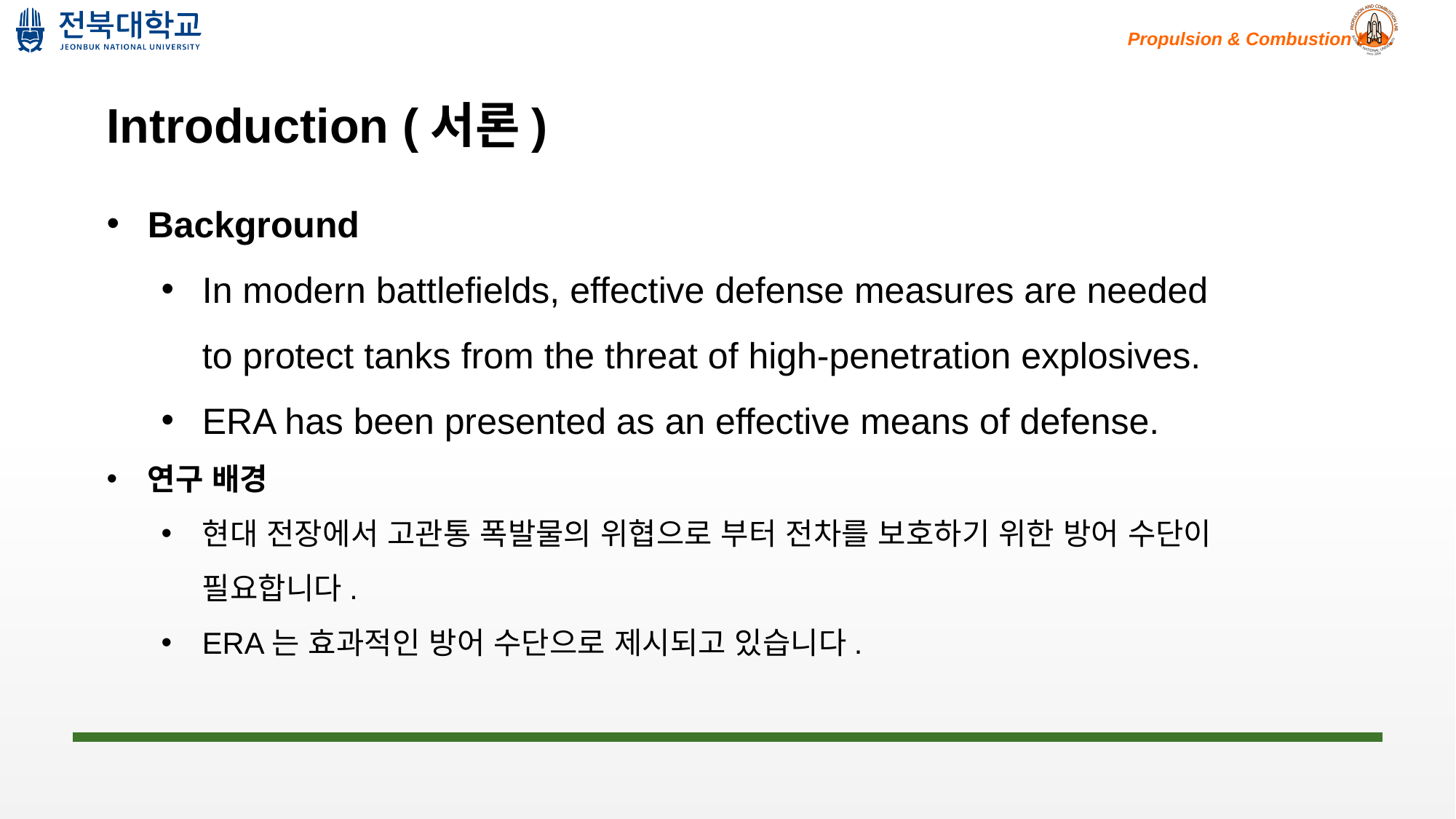

Introduction (서론)
Background
In modern battlefields, effective defense measures are needed to protect tanks from the threat of high-penetration explosives.
ERA has been presented as an effective means of defense.
연구 배경
현대 전장에서 고관통 폭발물의 위협으로 부터 전차를 보호하기 위한 방어 수단이 필요합니다.
ERA는 효과적인 방어 수단으로 제시되고 있습니다.